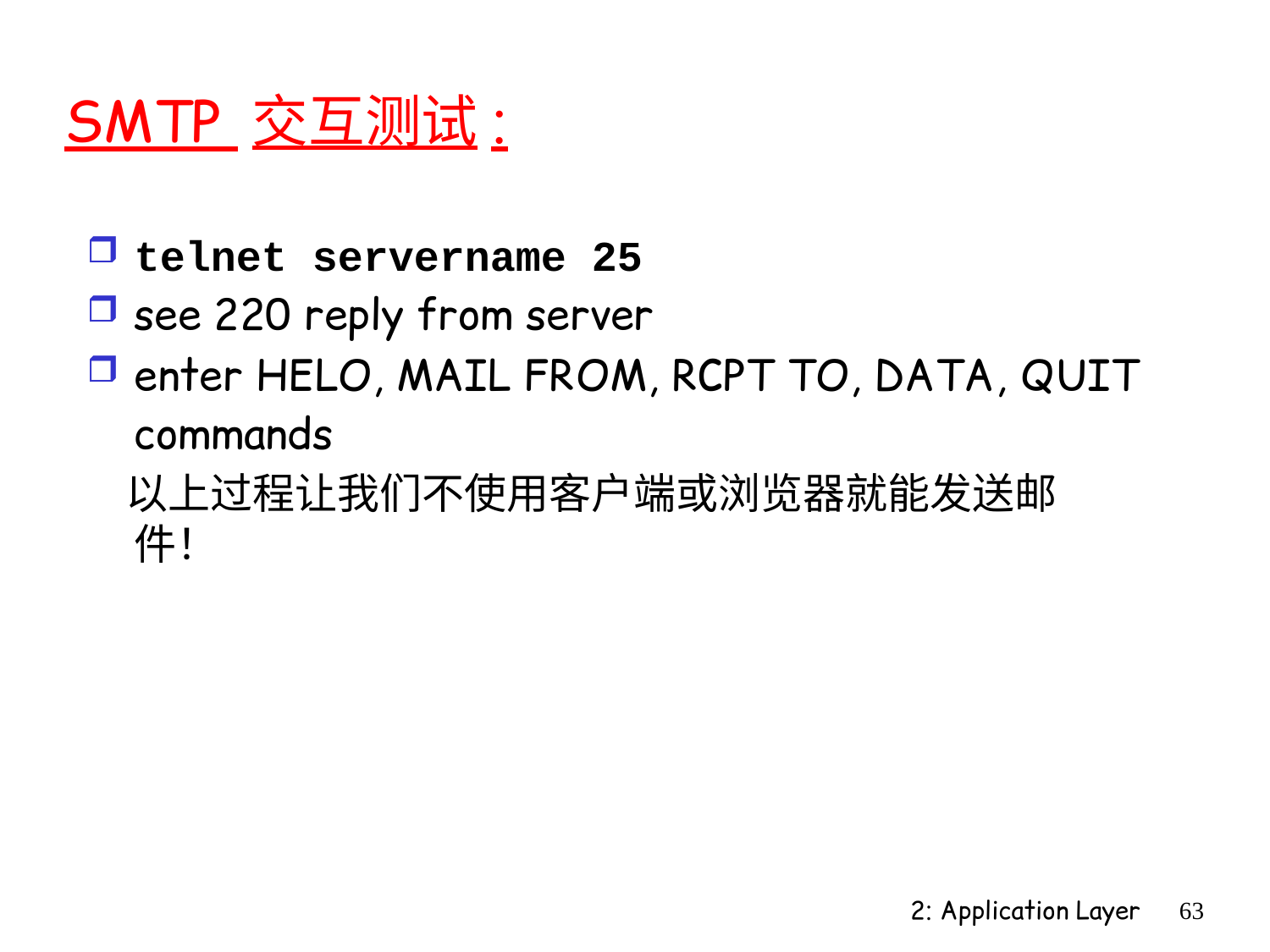

# SMTP 交互测试:
telnet servername 25
see 220 reply from server
enter HELO, MAIL FROM, RCPT TO, DATA, QUIT commands
   以上过程让我们不使用客户端或浏览器就能发送邮件！
2: Application Layer
63